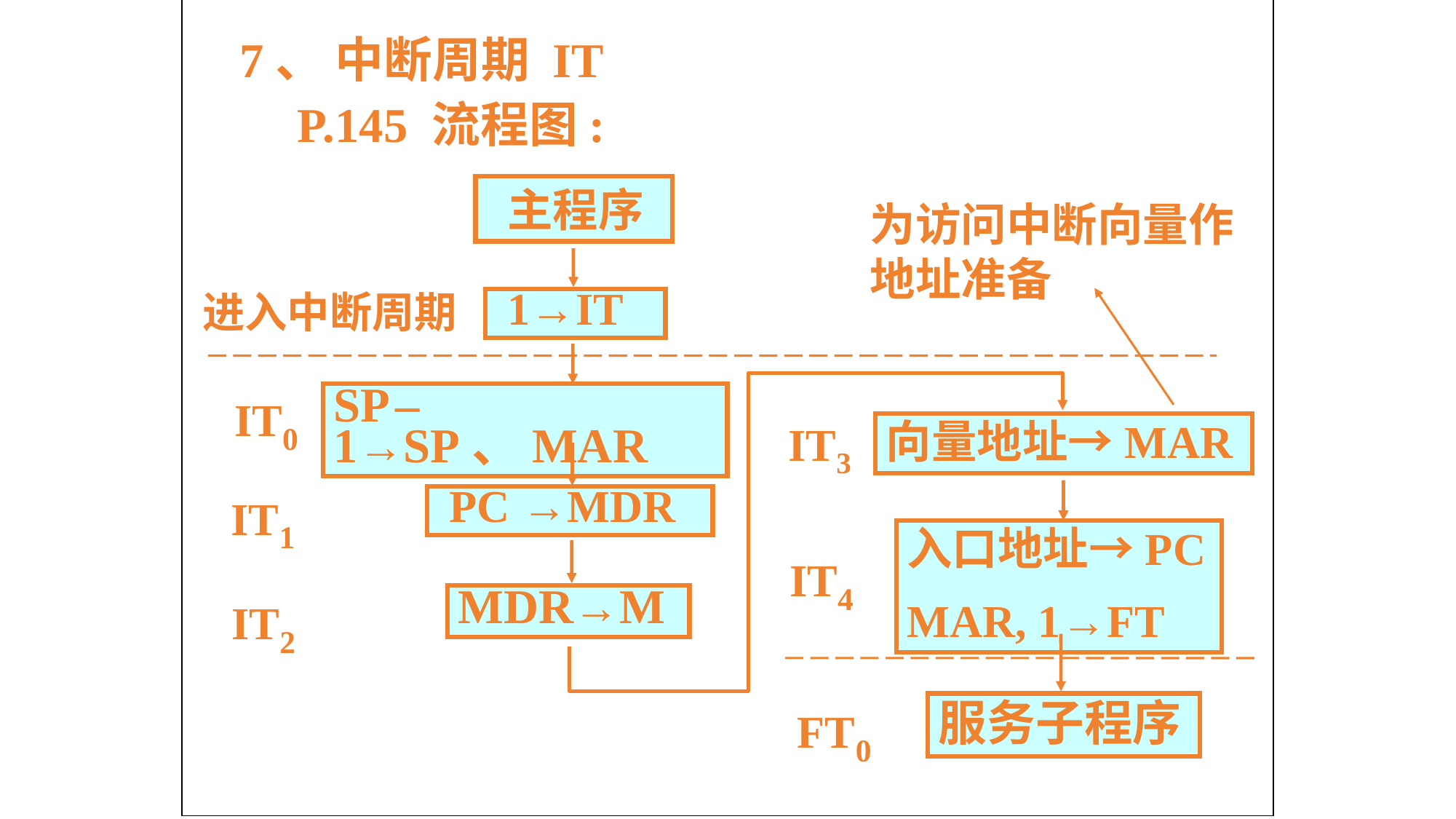

7、 中断周期 IT
P.145 流程图:
 主程序
为访问中断向量作地址准备

进入中断周期

 1→IT

IT0
SP –1→SP、MAR
IT3
向量地址→MAR

IT1

 PC →MDR
入口地址→PC
MAR, 1→FT
IT4

IT2
MDR→M

FT0
服务子程序